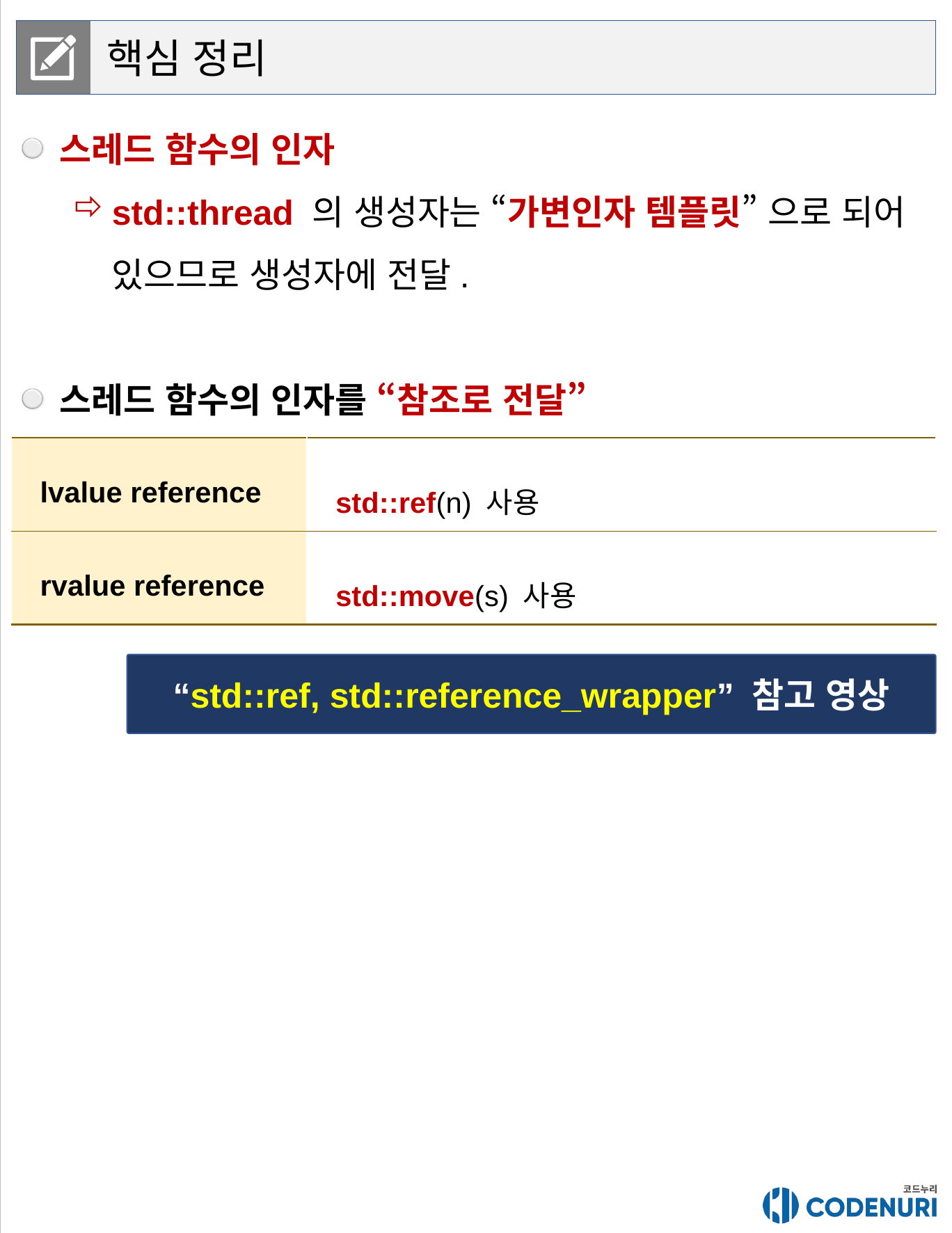

핵심 정리

스레드 함수의 인자
std::thread 의 생성자는 “가변인자 템플릿” 으로 되어 있으므로 생성자에 전달.

스레드 함수의 인자를 “참조로 전달”
| lvalue reference | std::ref(n) 사용 |
| --- | --- |
| rvalue reference | std::move(s) 사용 |
“std::ref, std::reference_wrapper” 참고 영상